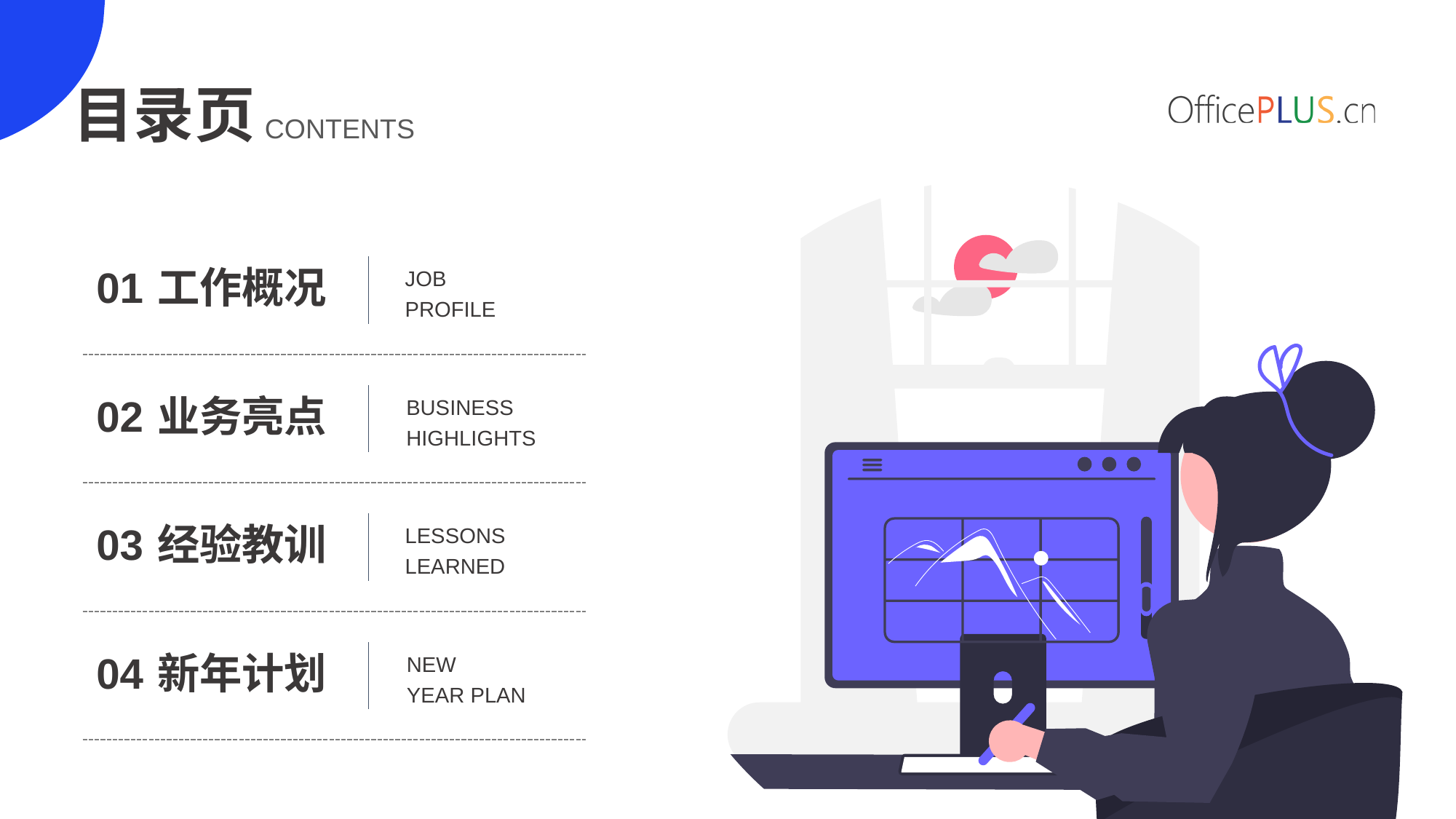

目录页
CONTENTS

JOB
PROFILE
01
工作概况

BUSINESS
HIGHLIGHTS
02
业务亮点

LESSONS
LEARNED
03
经验教训

NEW
YEAR PLAN
04
新年计划